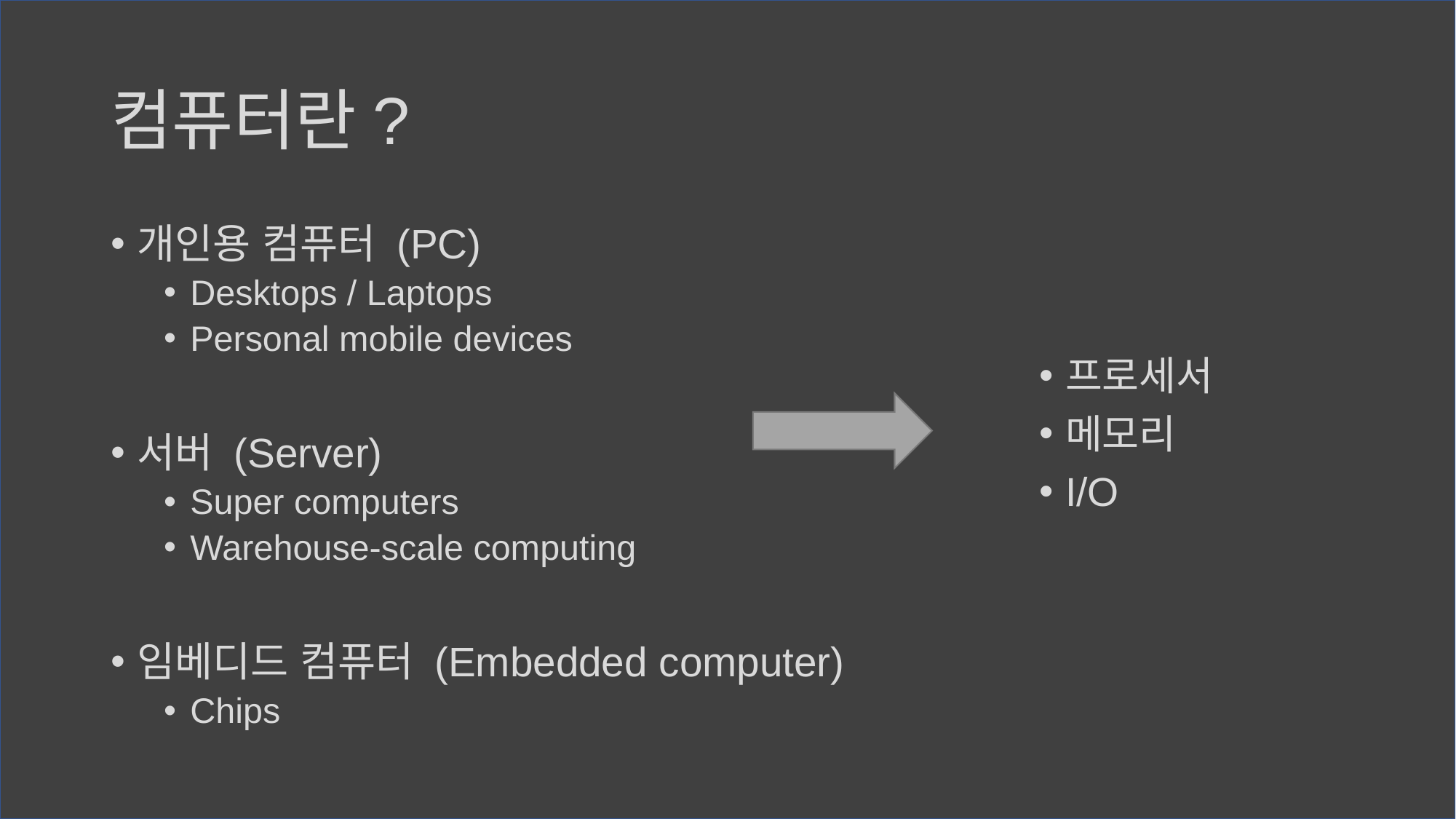

# 컴퓨터란?
개인용 컴퓨터 (PC)
Desktops / Laptops
Personal mobile devices

서버 (Server)
Super computers
Warehouse-scale computing

임베디드 컴퓨터 (Embedded computer)
Chips
프로세서
메모리
I/O